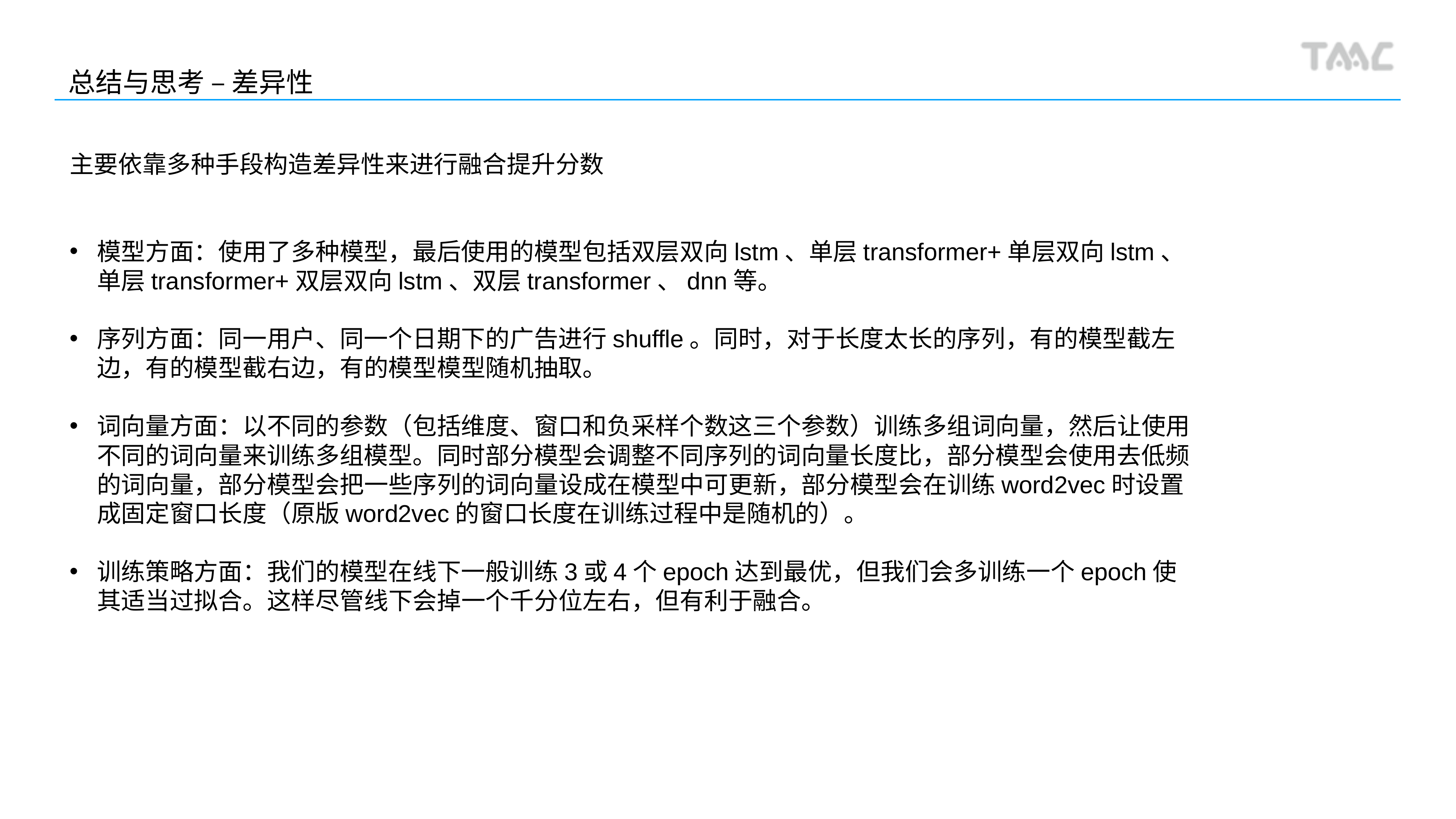

总结与思考 – 差异性
主要依靠多种手段构造差异性来进行融合提升分数

模型方面：使用了多种模型，最后使用的模型包括双层双向lstm、单层transformer+单层双向lstm、单层transformer+双层双向lstm、双层transformer、dnn等。

序列方面：同一用户、同一个日期下的广告进行shuffle。同时，对于长度太长的序列，有的模型截左边，有的模型截右边，有的模型模型随机抽取。

词向量方面：以不同的参数（包括维度、窗口和负采样个数这三个参数）训练多组词向量，然后让使用不同的词向量来训练多组模型。同时部分模型会调整不同序列的词向量长度比，部分模型会使用去低频的词向量，部分模型会把一些序列的词向量设成在模型中可更新，部分模型会在训练word2vec时设置成固定窗口长度（原版word2vec的窗口长度在训练过程中是随机的）。

训练策略方面：我们的模型在线下一般训练3或4个epoch达到最优，但我们会多训练一个epoch使其适当过拟合。这样尽管线下会掉一个千分位左右，但有利于融合。